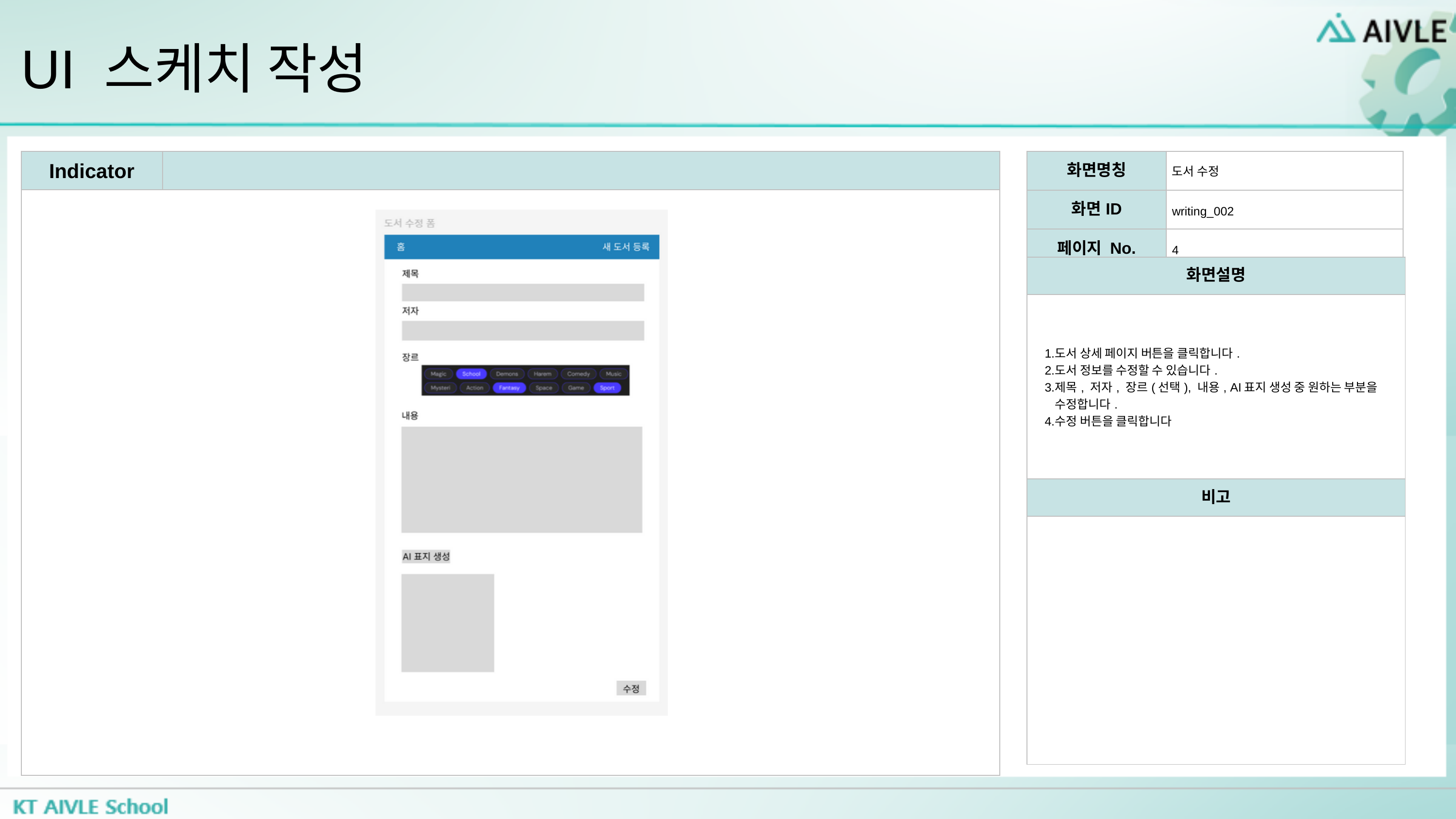

UI 스케치 작성

| Indicator |  |
| --- | --- |
|  |  |
| 화면명칭 | 도서 수정 |
| --- | --- |
| 화면ID | writing\_002 |
| 페이지 No. | 4 |

| 화면설명 |
| --- |
| 도서 상세 페이지 버튼을 클릭합니다. 도서 정보를 수정할 수 있습니다. 제목, 저자, 장르(선택), 내용, AI표지 생성 중 원하는 부분을 수정합니다. 수정 버튼을 클릭합니다 |
| 비고 |
|  |